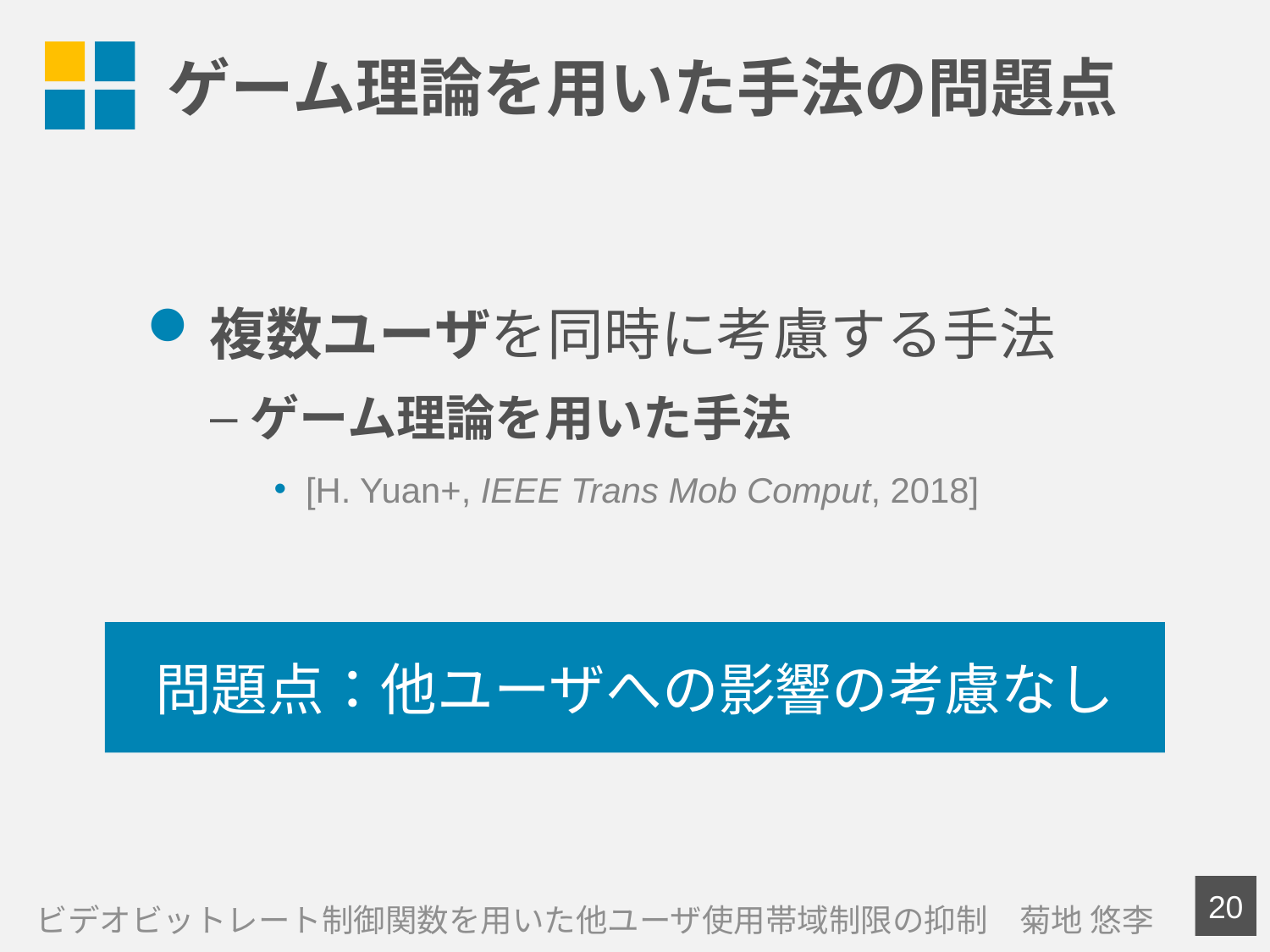

# ゲーム理論を用いた手法の問題点
複数ユーザを同時に考慮する手法
ゲーム理論を用いた手法
[H. Yuan+, IEEE Trans Mob Comput, 2018]
問題点：他ユーザへの影響の考慮なし
20
ビデオビットレート制御関数を用いた他ユーザ使用帯域制限の抑制　菊地 悠李